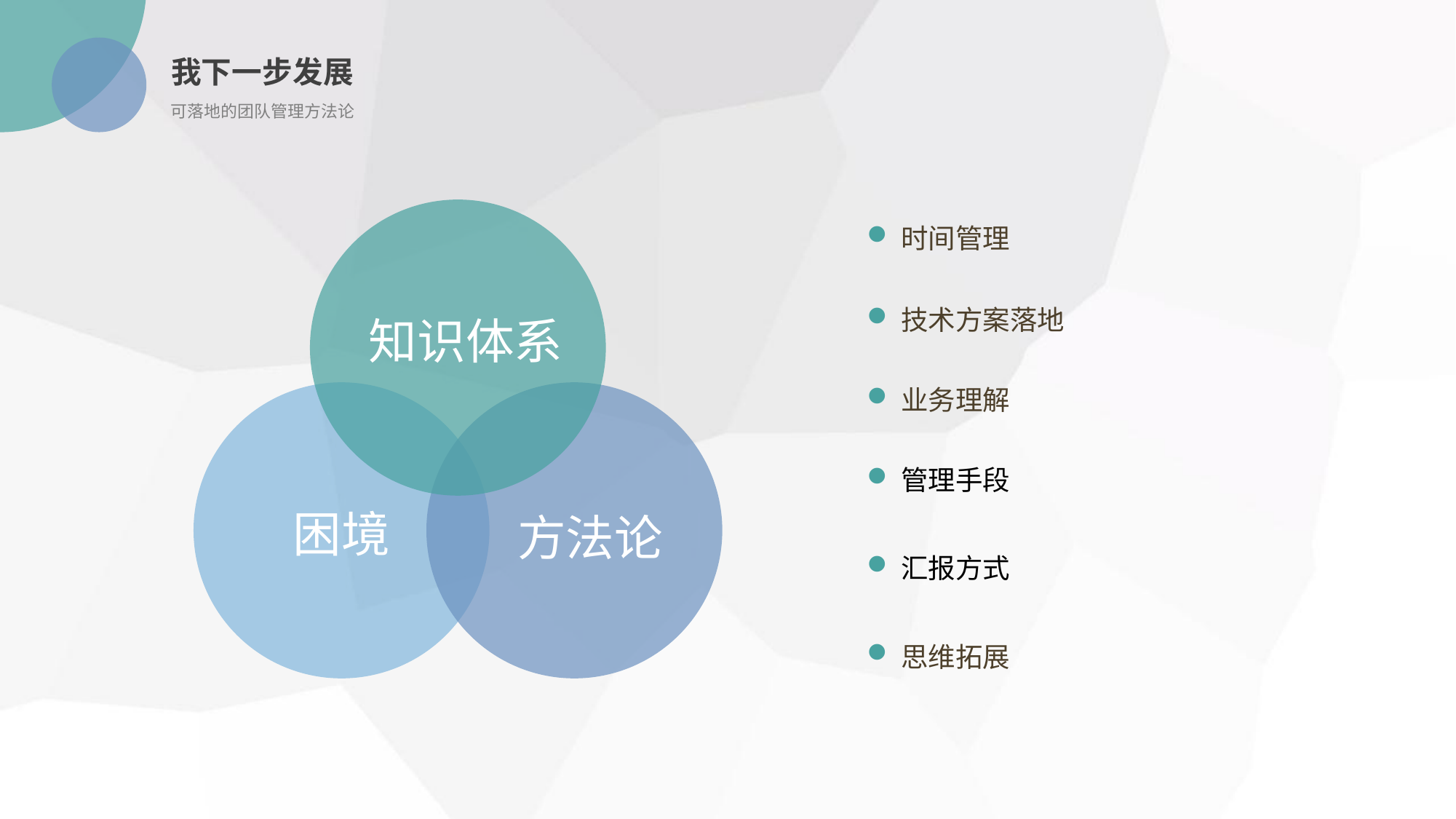

我下一步发展
可落地的团队管理方法论

时间管理
技术方案落地
知识体系
业务理解

管理手段
困境
方法论
汇报方式
思维拓展